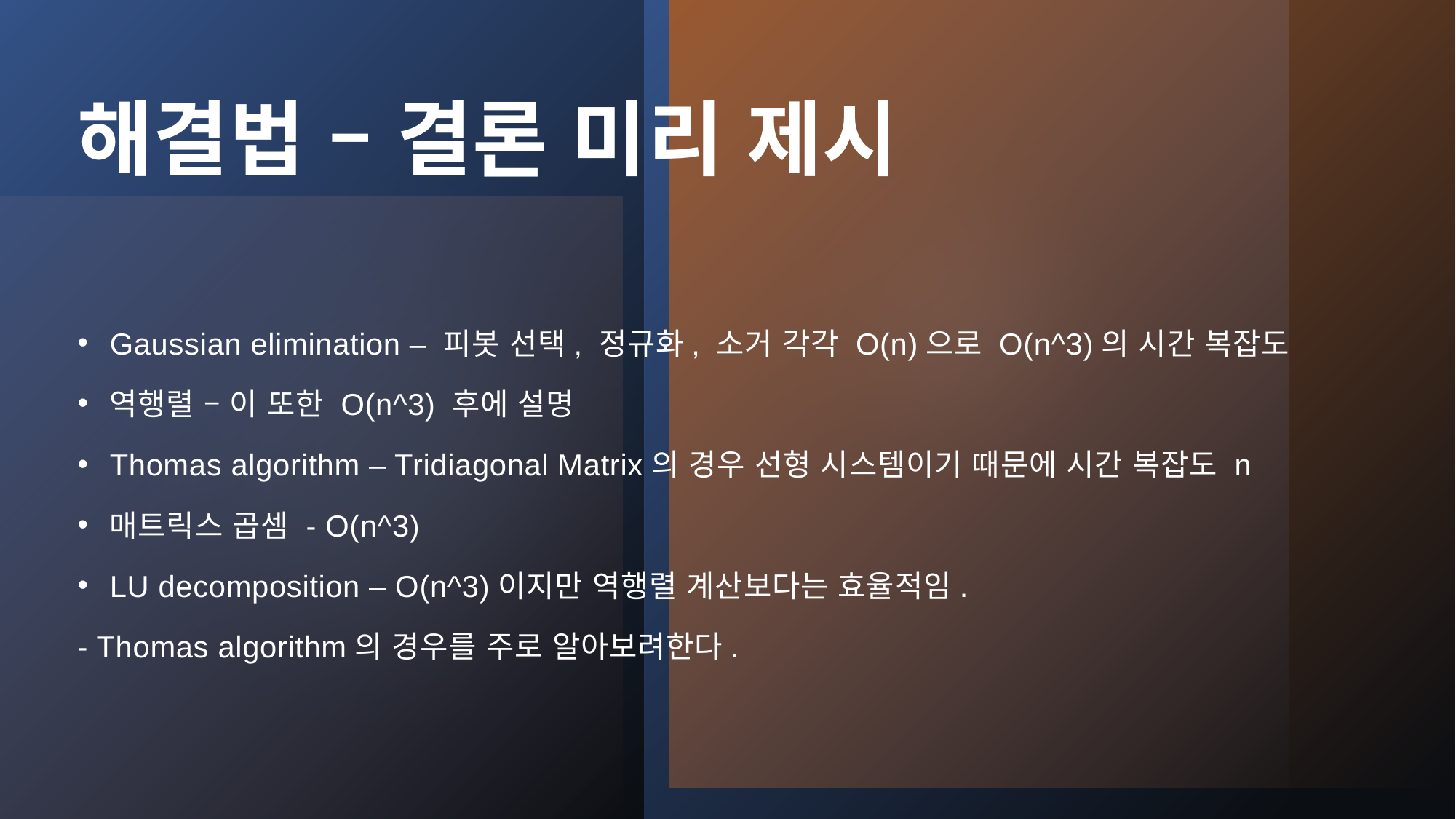

# 해결법 – 결론 미리 제시
Gaussian elimination – 피봇 선택, 정규화, 소거 각각 O(n)으로 O(n^3)의 시간 복잡도
역행렬 – 이 또한 O(n^3) 후에 설명
Thomas algorithm – Tridiagonal Matrix의 경우 선형 시스템이기 때문에 시간 복잡도 n
매트릭스 곱셈 - O(n^3)
LU decomposition – O(n^3)이지만 역행렬 계산보다는 효율적임.
- Thomas algorithm의 경우를 주로 알아보려한다.